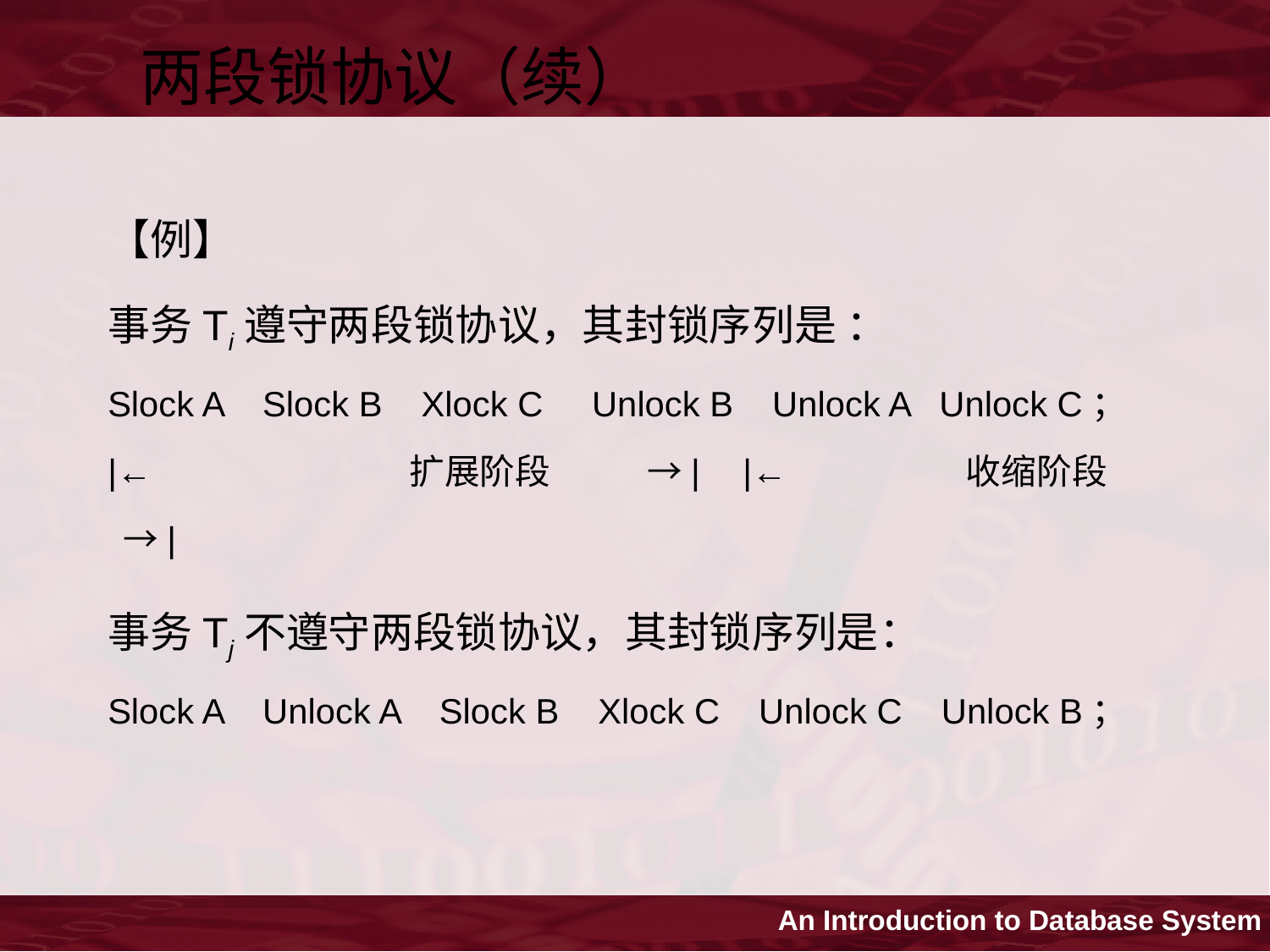

两段锁协议（续）
【例】
事务Ti遵守两段锁协议，其封锁序列是 ：
Slock A    Slock B    Xlock C     Unlock B    Unlock A   Unlock C；
|←	   	    扩展阶段	    →|	|←	         收缩阶段               →|
事务Tj不遵守两段锁协议，其封锁序列是：
Slock A    Unlock A    Slock B    Xlock C    Unlock C    Unlock B；